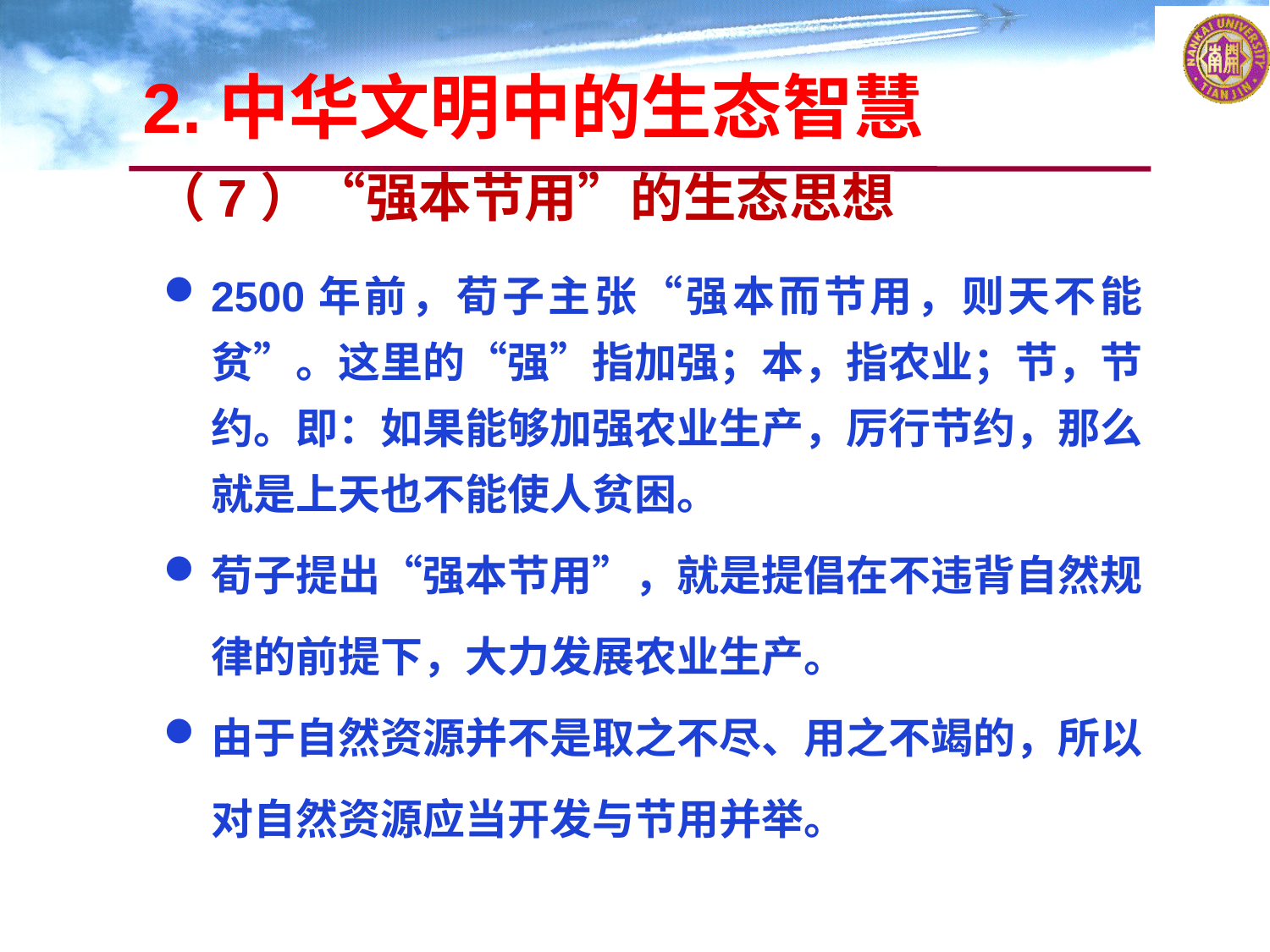

2.中华文明中的生态智慧
（7）“强本节用”的生态思想
2500年前，荀子主张“强本而节用，则天不能贫”。这里的“强”指加强；本，指农业；节，节约。即：如果能够加强农业生产，厉行节约，那么就是上天也不能使人贫困。
荀子提出“强本节用”，就是提倡在不违背自然规律的前提下，大力发展农业生产。
由于自然资源并不是取之不尽、用之不竭的，所以对自然资源应当开发与节用并举。